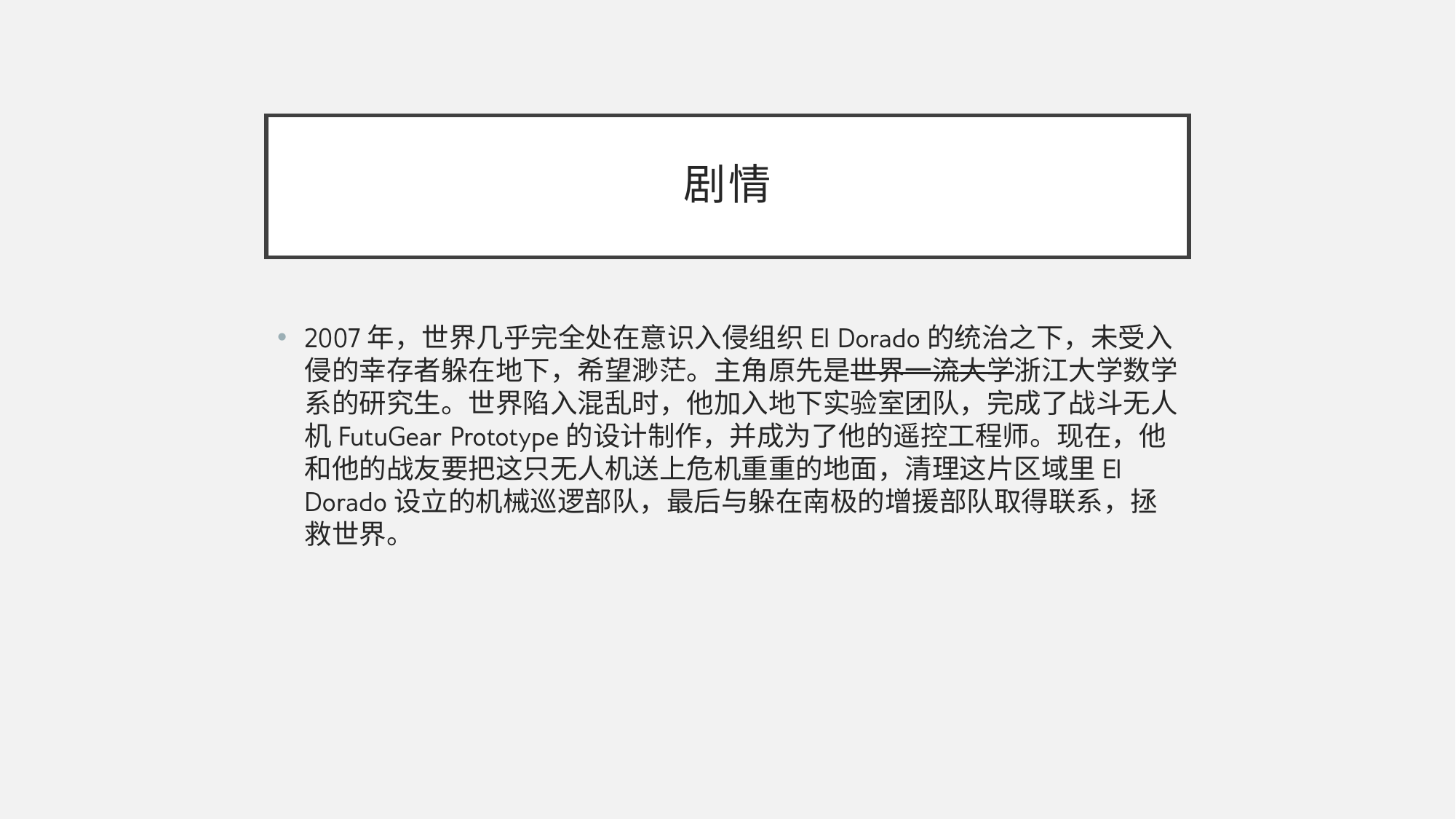

# 剧情
2007年，世界几乎完全处在意识入侵组织El Dorado的统治之下，未受入侵的幸存者躲在地下，希望渺茫。主角原先是世界一流大学浙江大学数学系的研究生。世界陷入混乱时，他加入地下实验室团队，完成了战斗无人机FutuGear Prototype的设计制作，并成为了他的遥控工程师。现在，他和他的战友要把这只无人机送上危机重重的地面，清理这片区域里El Dorado设立的机械巡逻部队，最后与躲在南极的增援部队取得联系，拯救世界。